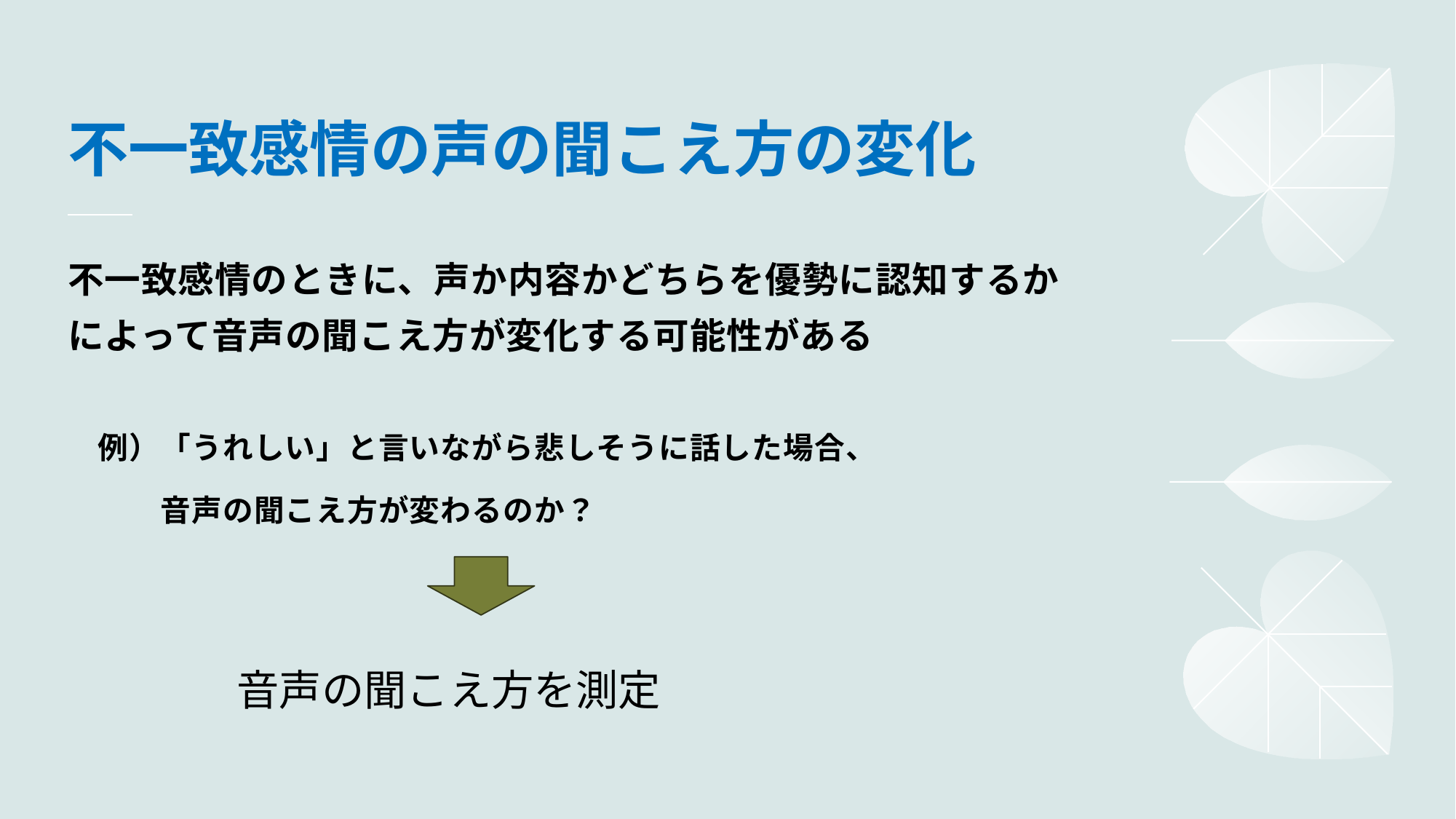

# 不一致感情の声の聞こえ方の変化
不一致感情のときに、声か内容かどちらを優勢に認知するかによって音声の聞こえ方が変化する可能性がある
　例）「うれしい」と言いながら悲しそうに話した場合、
　　　音声の聞こえ方が変わるのか？

音声の聞こえ方を測定